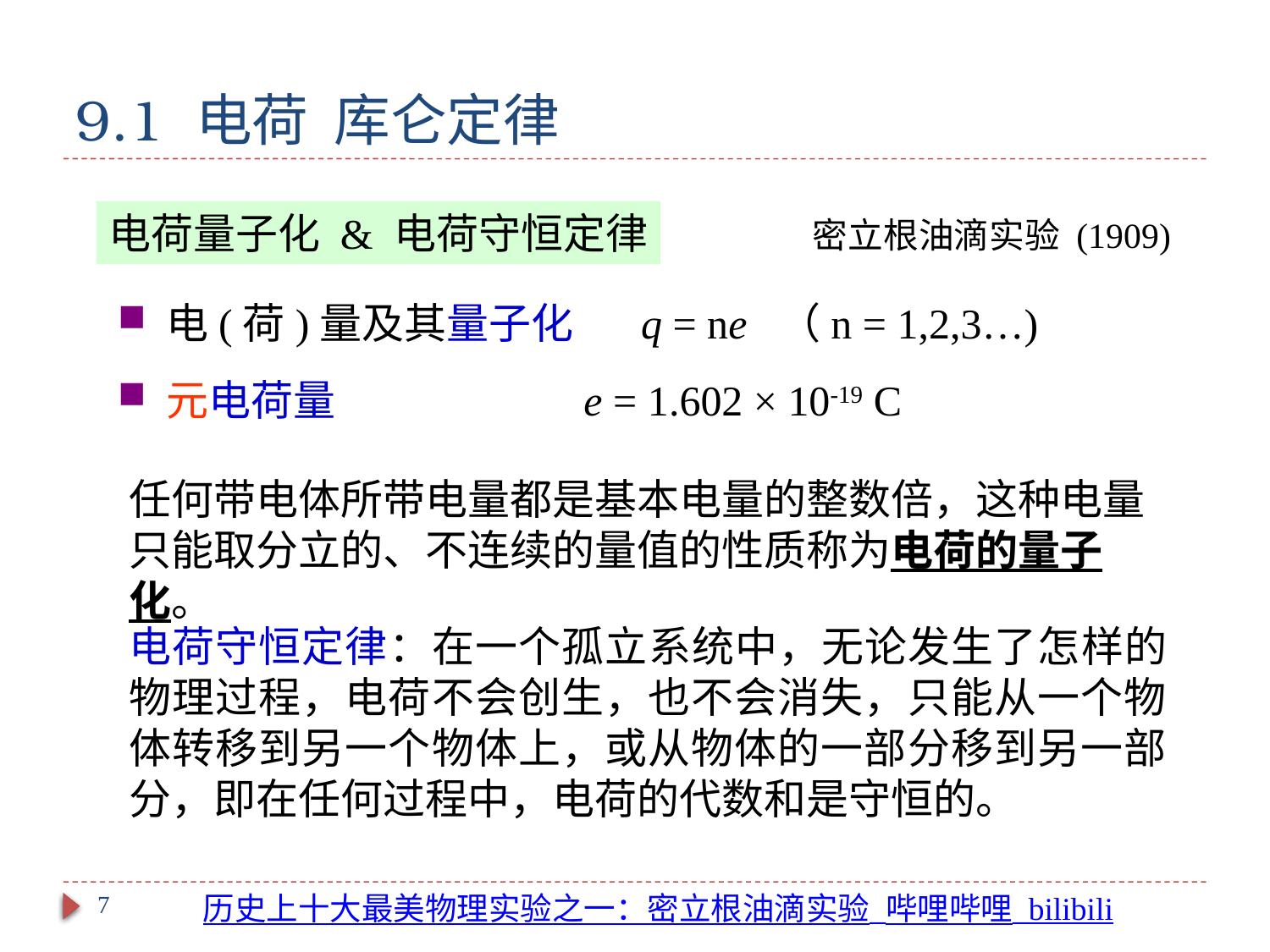

# 9.1 电荷  库仑定律
电荷量子化 & 电荷守恒定律
密立根油滴实验 (1909)
电(荷)量及其量子化      q = ne  （n = 1,2,3…)
元电荷量                         e = 1.602 × 10-19 C
任何带电体所带电量都是基本电量的整数倍，这种电量只能取分立的、不连续的量值的性质称为电荷的量子化。
电荷守恒定律：在一个孤立系统中，无论发生了怎样的物理过程，电荷不会创生，也不会消失，只能从一个物体转移到另一个物体上，或从物体的一部分移到另一部分，即在任何过程中，电荷的代数和是守恒的。
7
历史上十大最美物理实验之一：密立根油滴实验_哔哩哔哩_bilibili